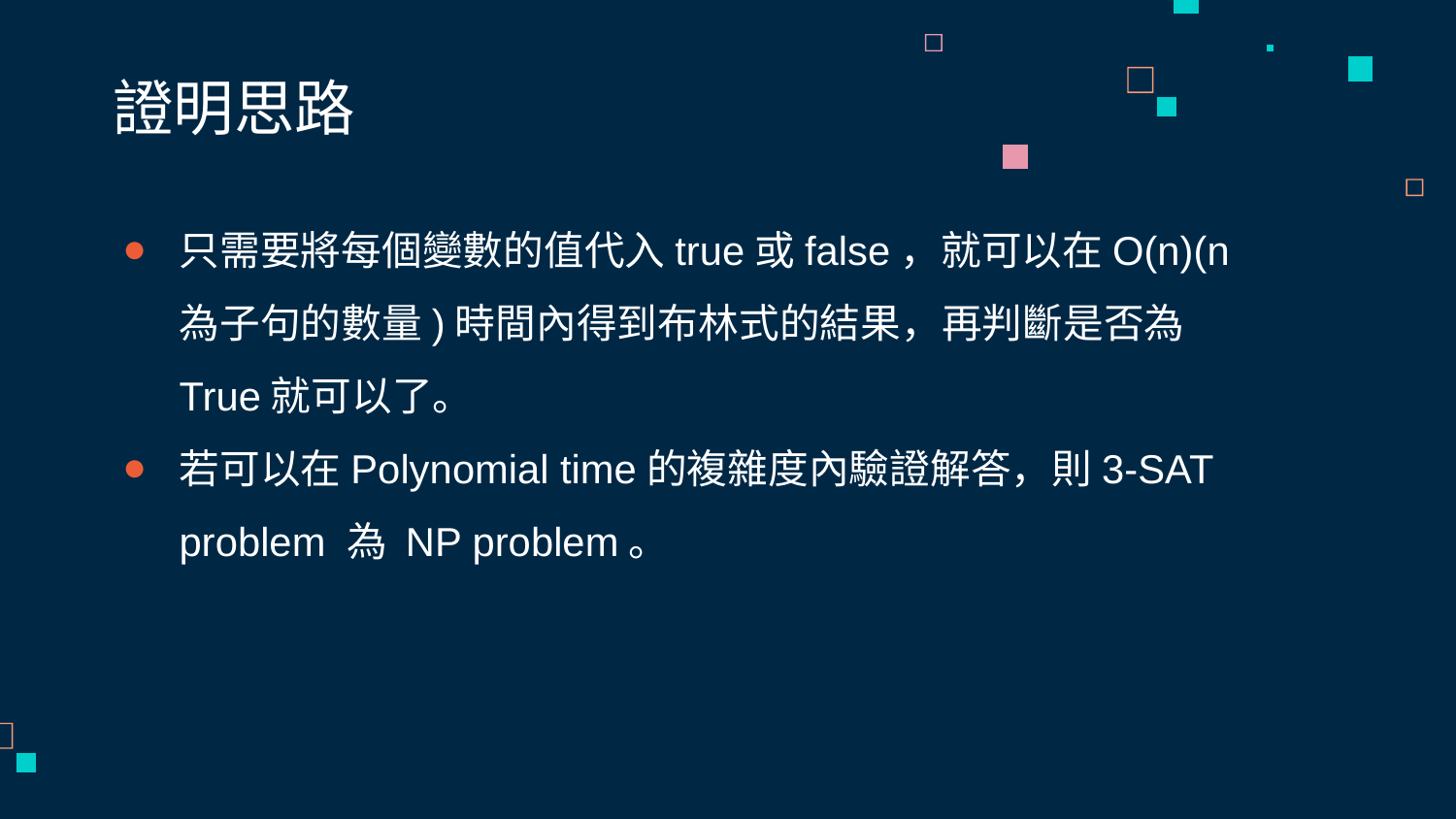

# 證明思路
只需要將每個變數的值代入true或false，就可以在O(n)(n為子句的數量)時間內得到布林式的結果，再判斷是否為True就可以了。
若可以在Polynomial time的複雜度內驗證解答，則3-SAT problem 為 NP problem。